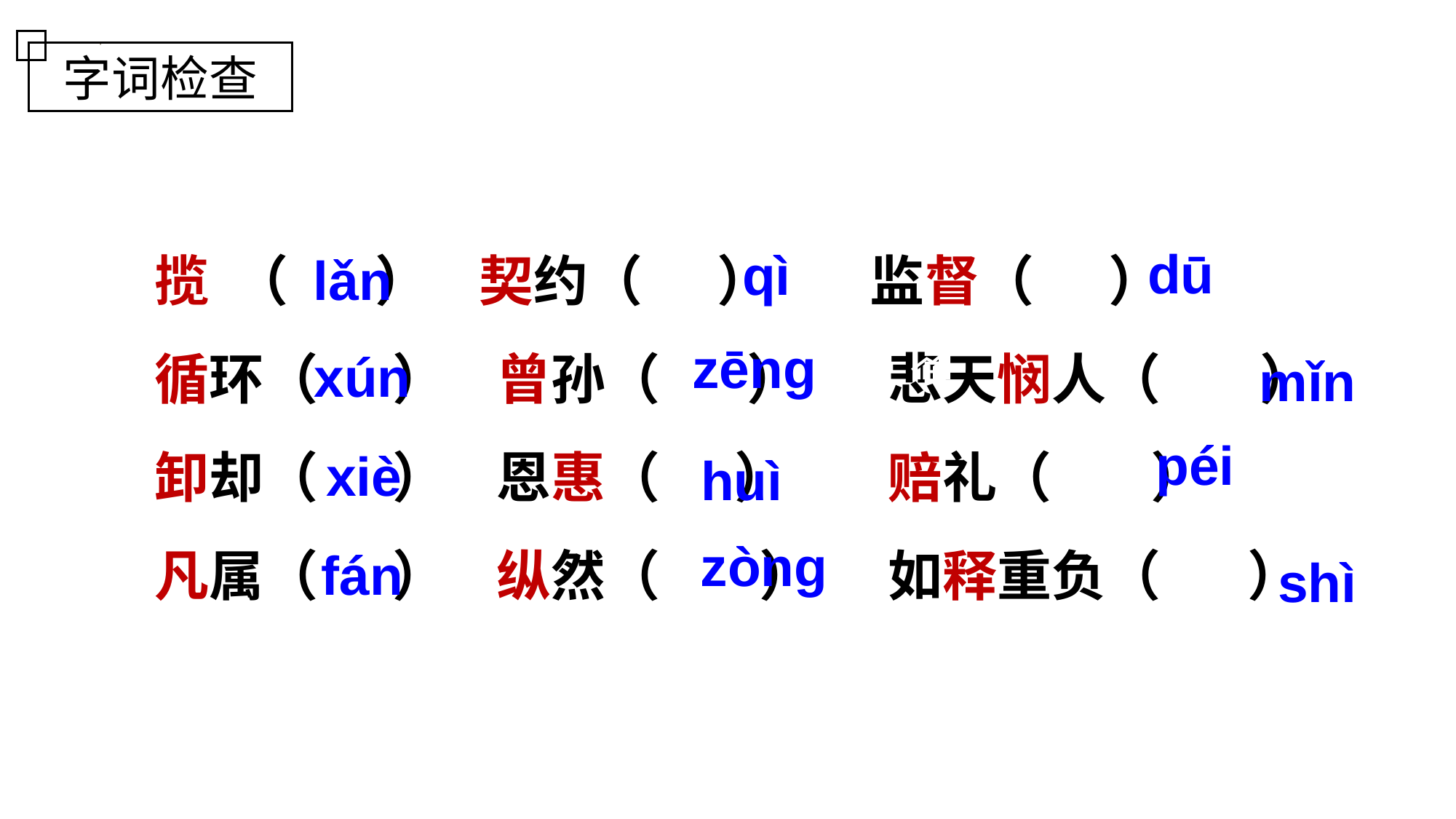

字词检查
揽  （       ）    契约（      ）        监督（      ）
循环（      ）    曾孙（       ）       悲天悯人（        ）
卸却（      ）    恩惠（      ）        赔礼（        ）
凡属（      ）    纵然（        ）      如释重负（       ）

dū
 qì
lǎn
zēng
xún
mǐn

péi
xiè
huì
zòng
fán
shì